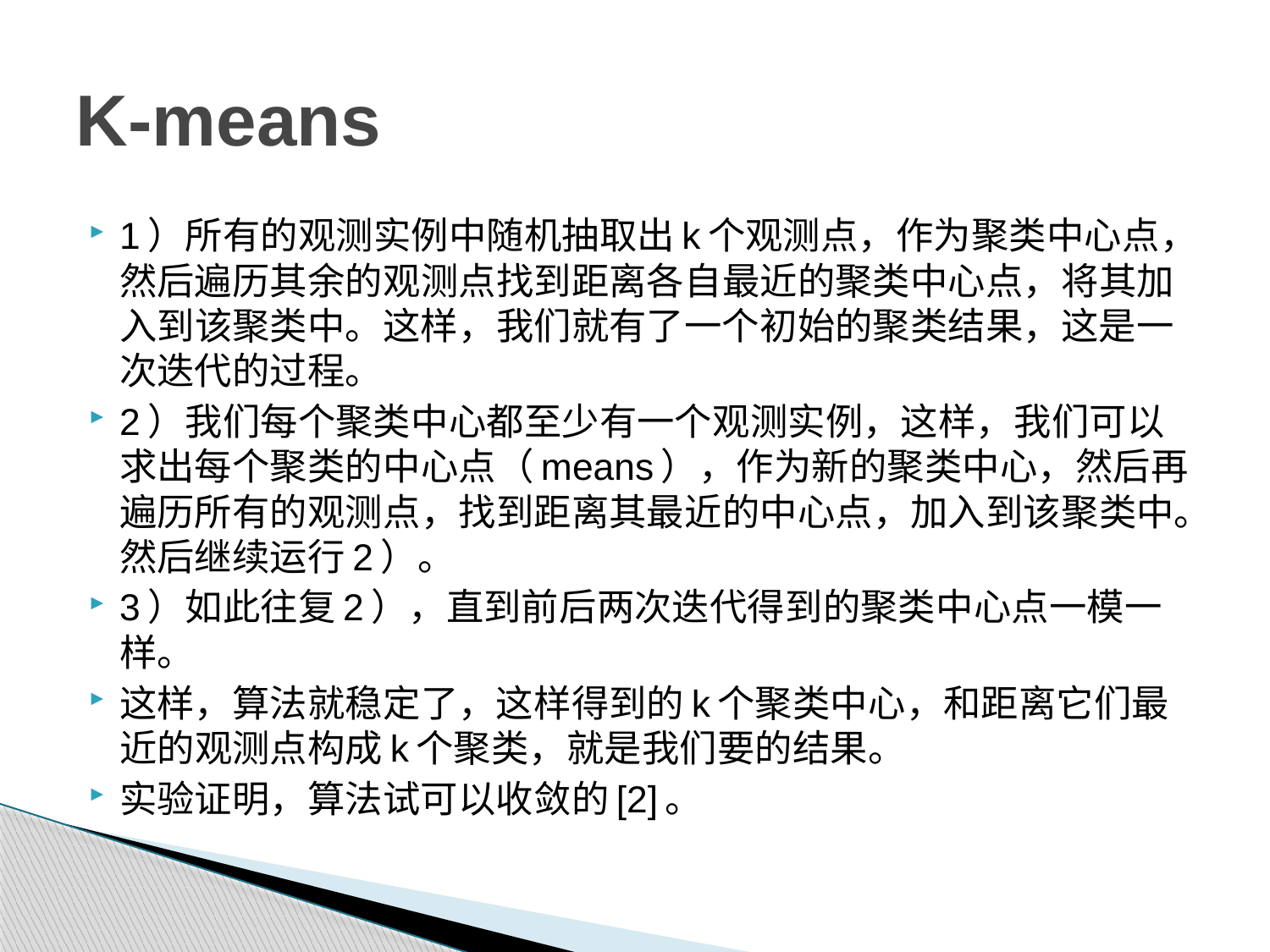

# K-means
1）所有的观测实例中随机抽取出k个观测点，作为聚类中心点，然后遍历其余的观测点找到距离各自最近的聚类中心点，将其加入到该聚类中。这样，我们就有了一个初始的聚类结果，这是一次迭代的过程。
2）我们每个聚类中心都至少有一个观测实例，这样，我们可以求出每个聚类的中心点（means），作为新的聚类中心，然后再遍历所有的观测点，找到距离其最近的中心点，加入到该聚类中。然后继续运行2）。
3）如此往复2），直到前后两次迭代得到的聚类中心点一模一样。
这样，算法就稳定了，这样得到的k个聚类中心，和距离它们最近的观测点构成k个聚类，就是我们要的结果。
实验证明，算法试可以收敛的[2]。